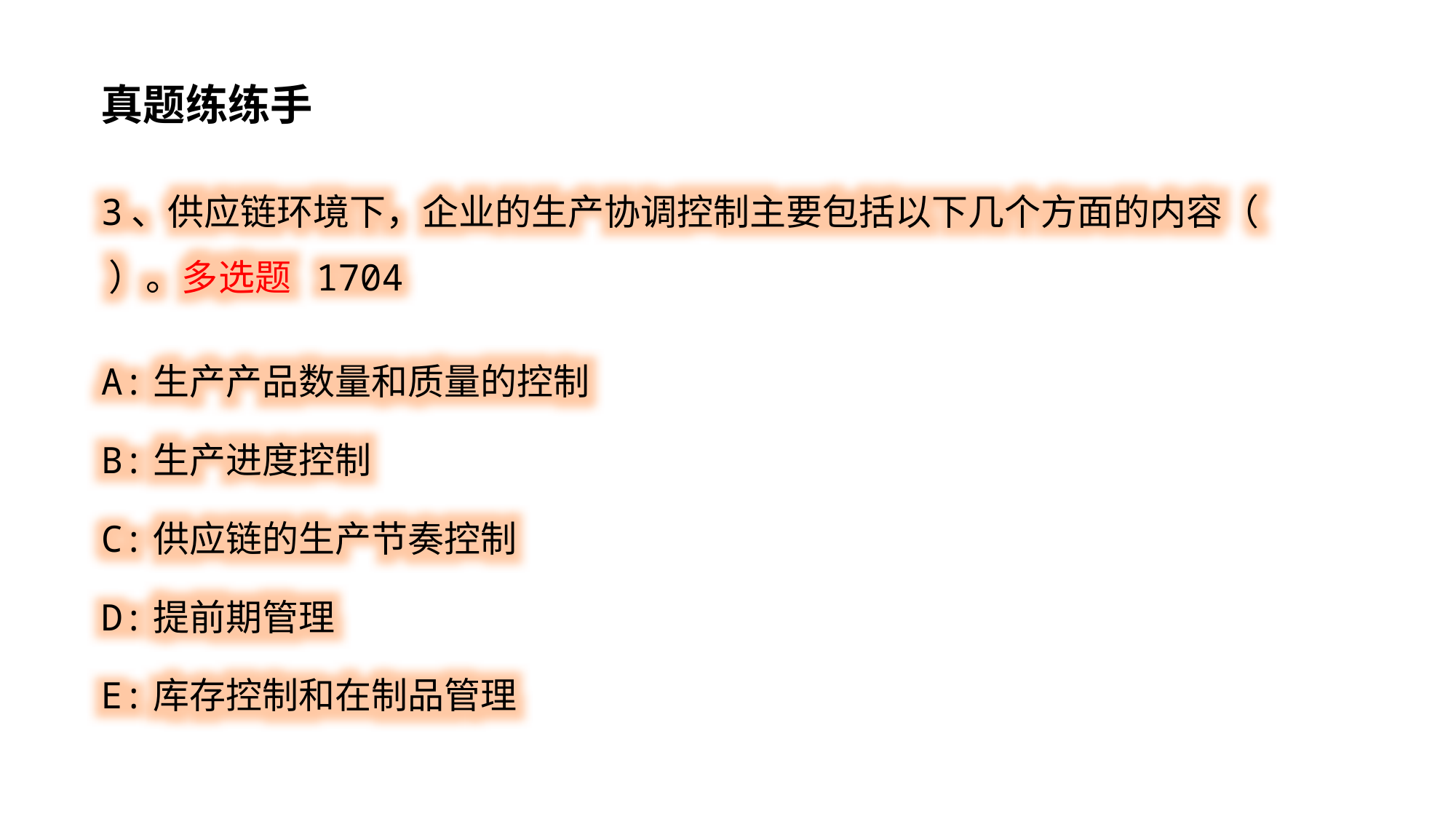

真题练练手
3、供应链环境下，企业的生产协调控制主要包括以下几个方面的内容（         ）。多选题  1704

A:生产产品数量和质量的控制

B:生产进度控制

C:供应链的生产节奏控制

D:提前期管理

E:库存控制和在制品管理